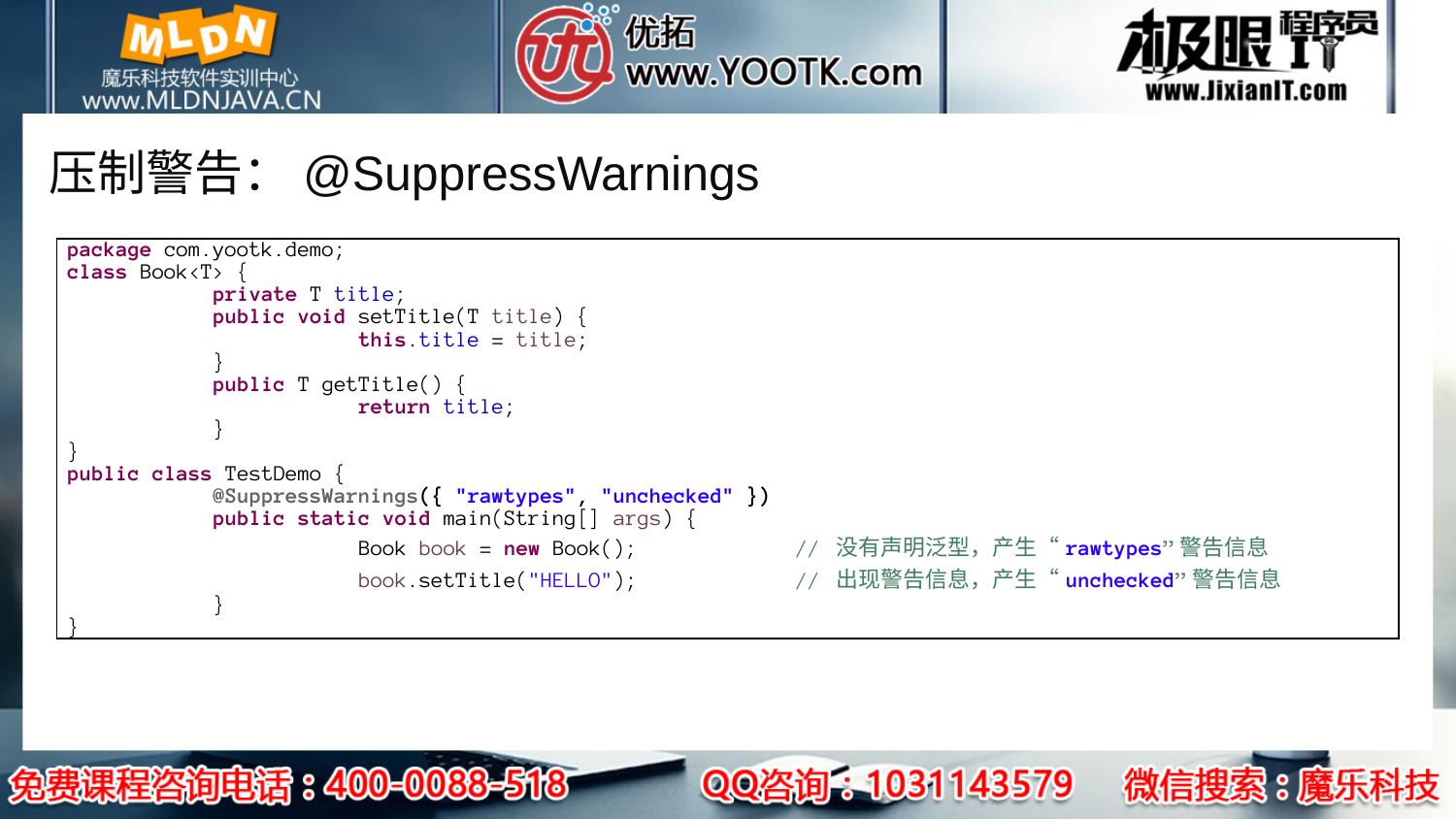

# 压制警告：@SuppressWarnings
| package com.yootk.demo; class Book<T> { private T title; public void setTitle(T title) { this.title = title; } public T getTitle() { return title; } } public class TestDemo { @SuppressWarnings({ "rawtypes", "unchecked" }) public static void main(String[] args) { Book book = new Book(); // 没有声明泛型，产生“rawtypes”警告信息 book.setTitle("HELLO"); // 出现警告信息，产生“unchecked”警告信息 } } |
| --- |